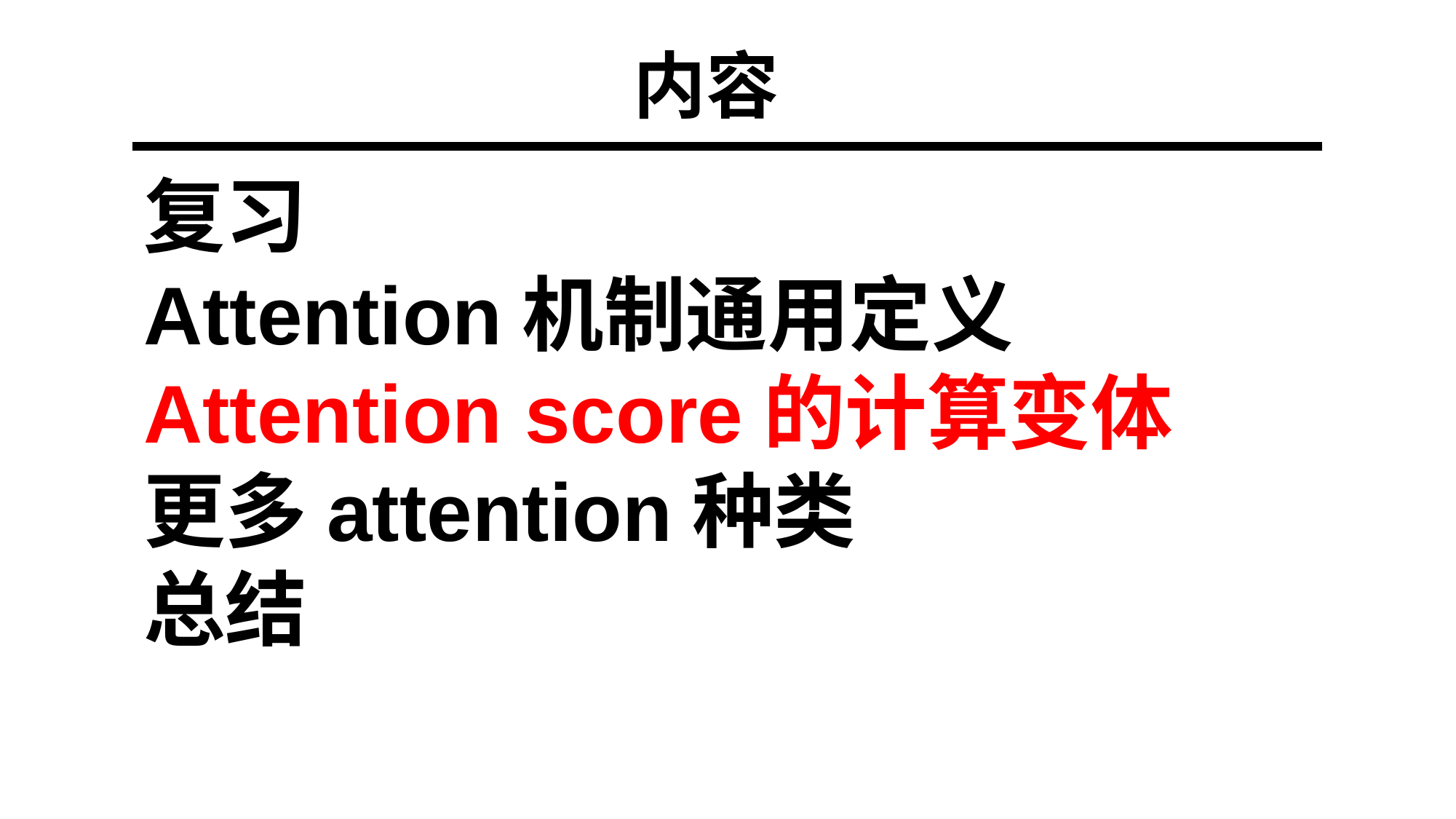

内容
复习
Attention机制通用定义
Attention score的计算变体
更多attention种类
总结